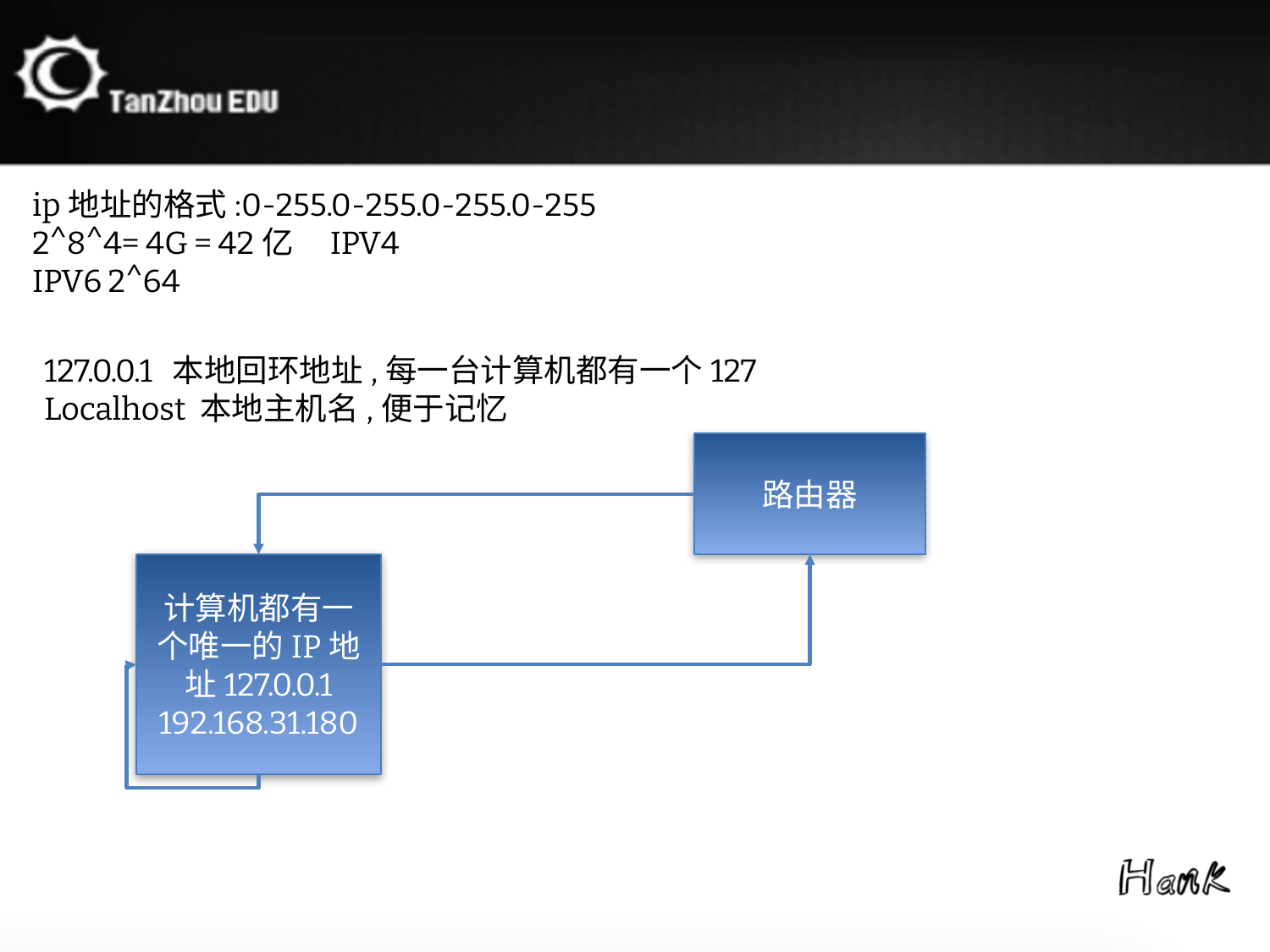

ip地址的格式:0-255.0-255.0-255.0-255
2^8^4= 4G = 42亿    IPV4
IPV6 2^64
127.0.0.1  本地回环地址,每一台计算机都有一个127
Localhost 本地主机名,便于记忆
路由器
计算机都有一个唯一的IP地址127.0.0.1
192.168.31.180